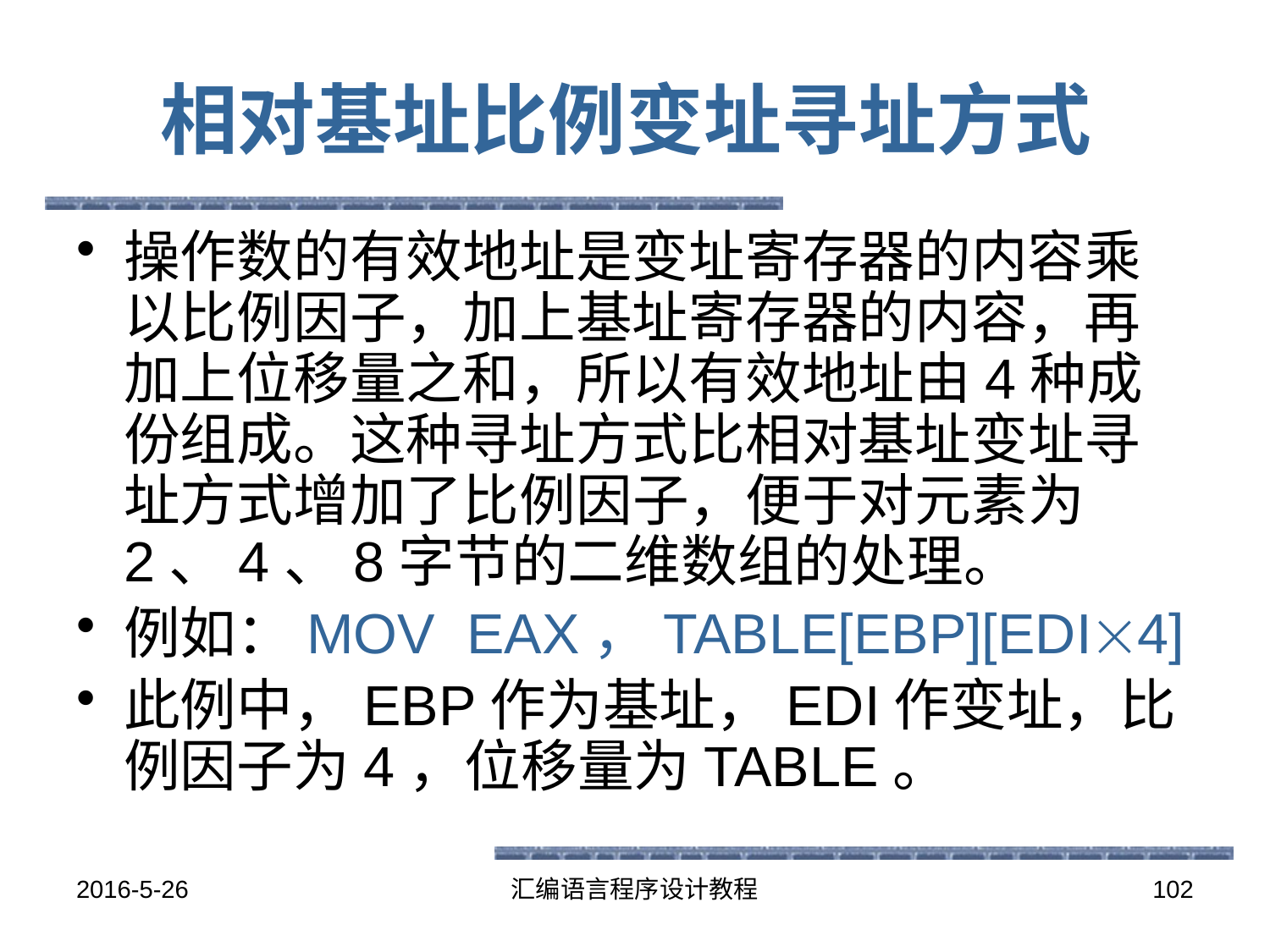

# 相对基址比例变址寻址方式
操作数的有效地址是变址寄存器的内容乘以比例因子，加上基址寄存器的内容，再加上位移量之和，所以有效地址由4种成份组成。这种寻址方式比相对基址变址寻址方式增加了比例因子，便于对元素为2、4、8字节的二维数组的处理。
例如：MOV  EAX，TABLE[EBP][EDI×4]
此例中，EBP作为基址，EDI作变址，比例因子为4，位移量为TABLE。
2016-5-26
汇编语言程序设计教程
102